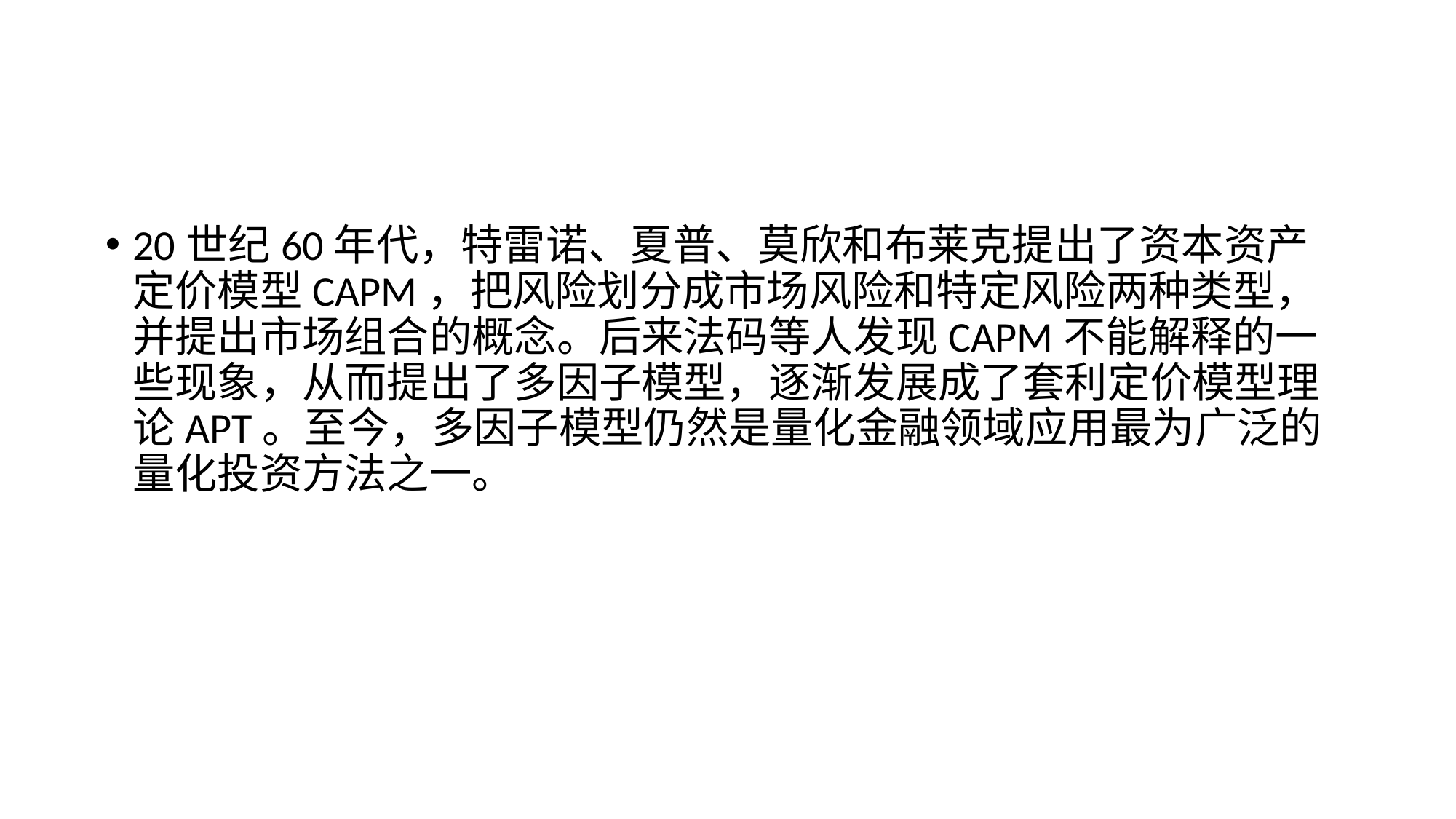

#
20世纪60年代，特雷诺、夏普、莫欣和布莱克提出了资本资产定价模型CAPM，把风险划分成市场风险和特定风险两种类型，并提出市场组合的概念。后来法码等人发现CAPM不能解释的一些现象，从而提出了多因子模型，逐渐发展成了套利定价模型理论APT。至今，多因子模型仍然是量化金融领域应用最为广泛的量化投资方法之一。